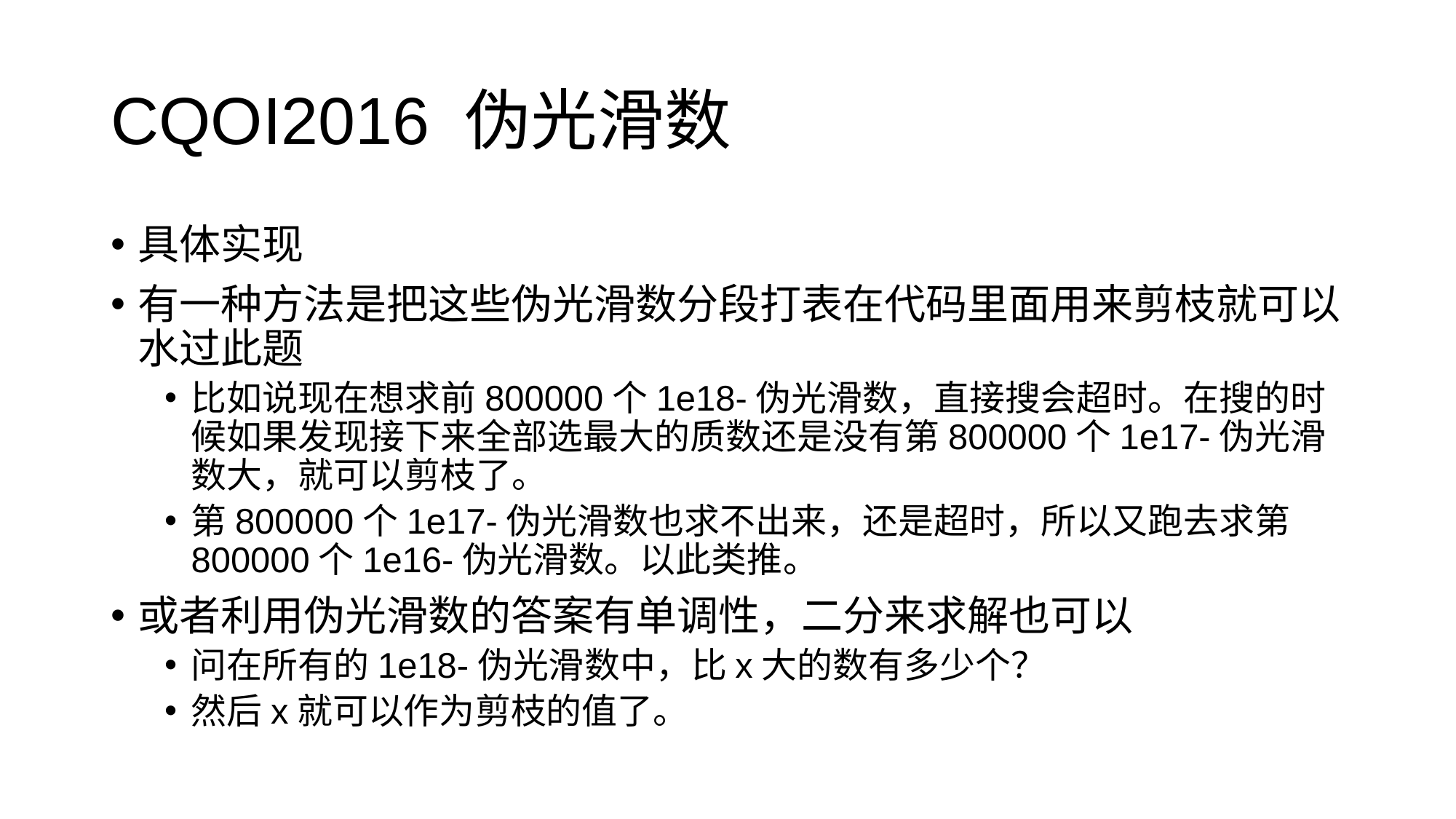

# CQOI2016 伪光滑数
具体实现
有一种方法是把这些伪光滑数分段打表在代码里面用来剪枝就可以水过此题
比如说现在想求前800000个1e18-伪光滑数，直接搜会超时。在搜的时候如果发现接下来全部选最大的质数还是没有第800000个1e17-伪光滑数大，就可以剪枝了。
第800000个1e17-伪光滑数也求不出来，还是超时，所以又跑去求第800000个1e16-伪光滑数。以此类推。
或者利用伪光滑数的答案有单调性，二分来求解也可以
问在所有的1e18-伪光滑数中，比x大的数有多少个？
然后x就可以作为剪枝的值了。